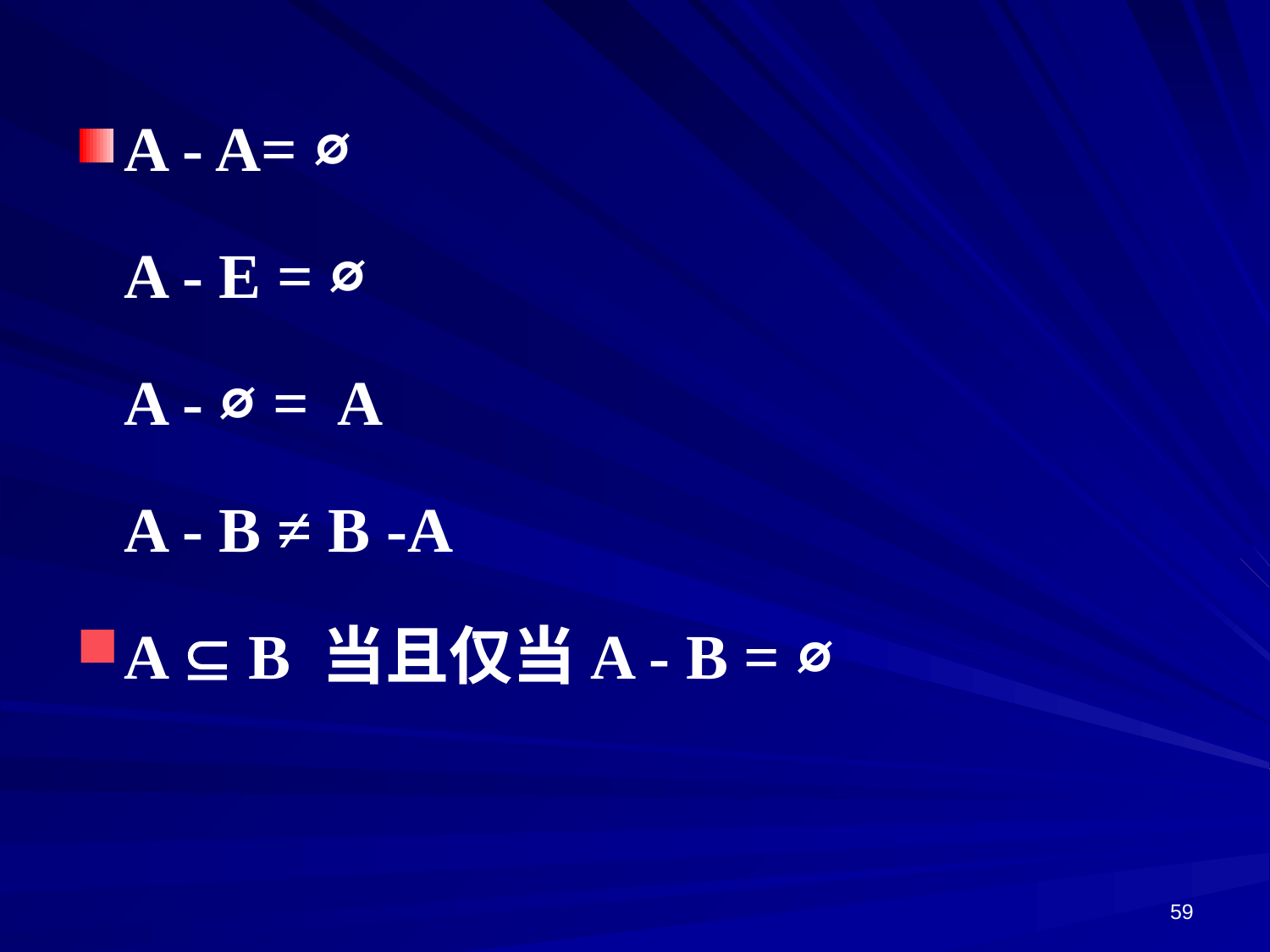

A - A= ∅
   A - E = ∅
   A - ∅ =  A
   A - B ≠ B -A
A ⊆ B 当且仅当A - B = ∅

59